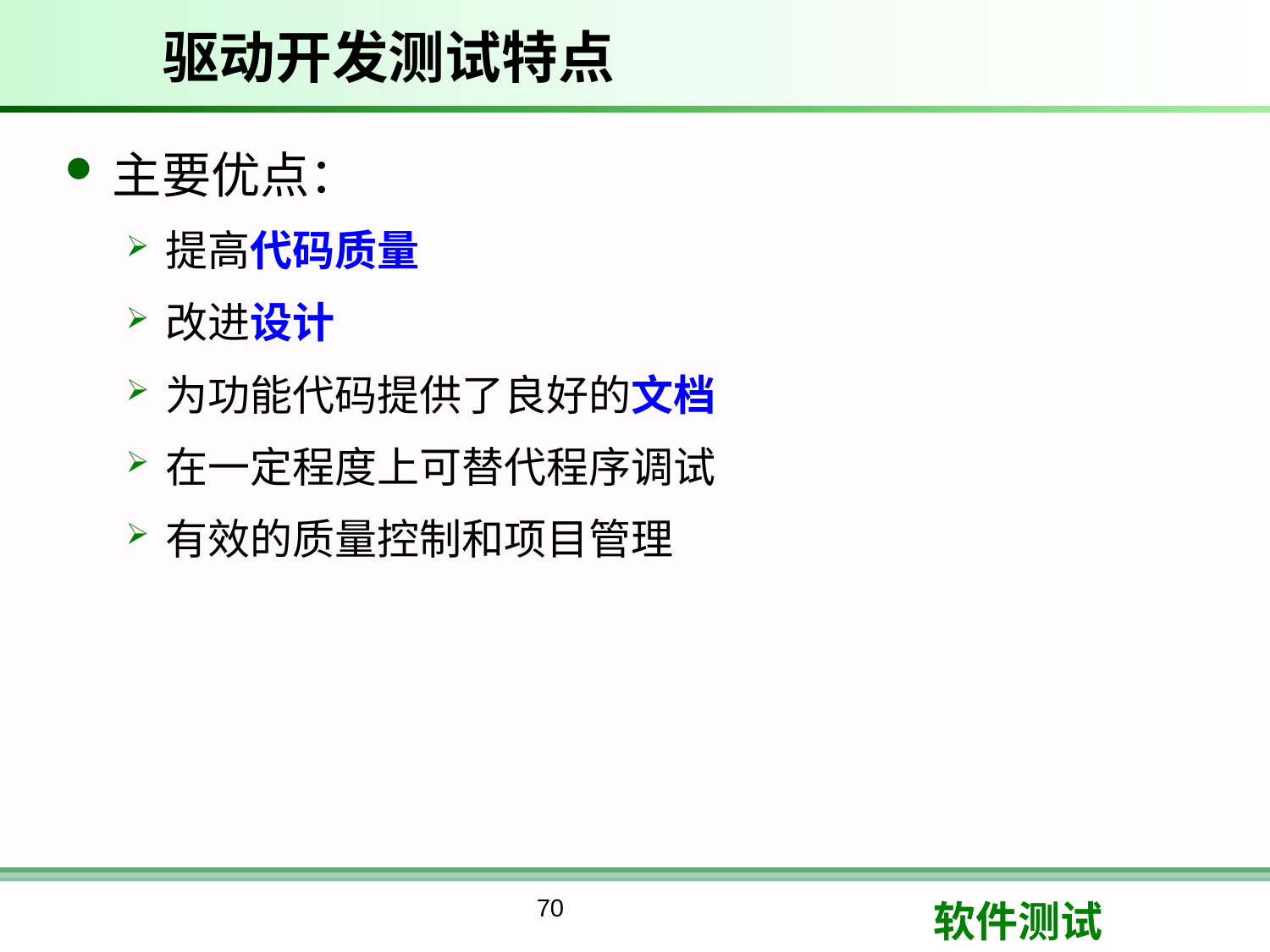

# 驱动开发测试特点
主要优点：
提高代码质量
改进设计
为功能代码提供了良好的文档
在一定程度上可替代程序调试
有效的质量控制和项目管理

70